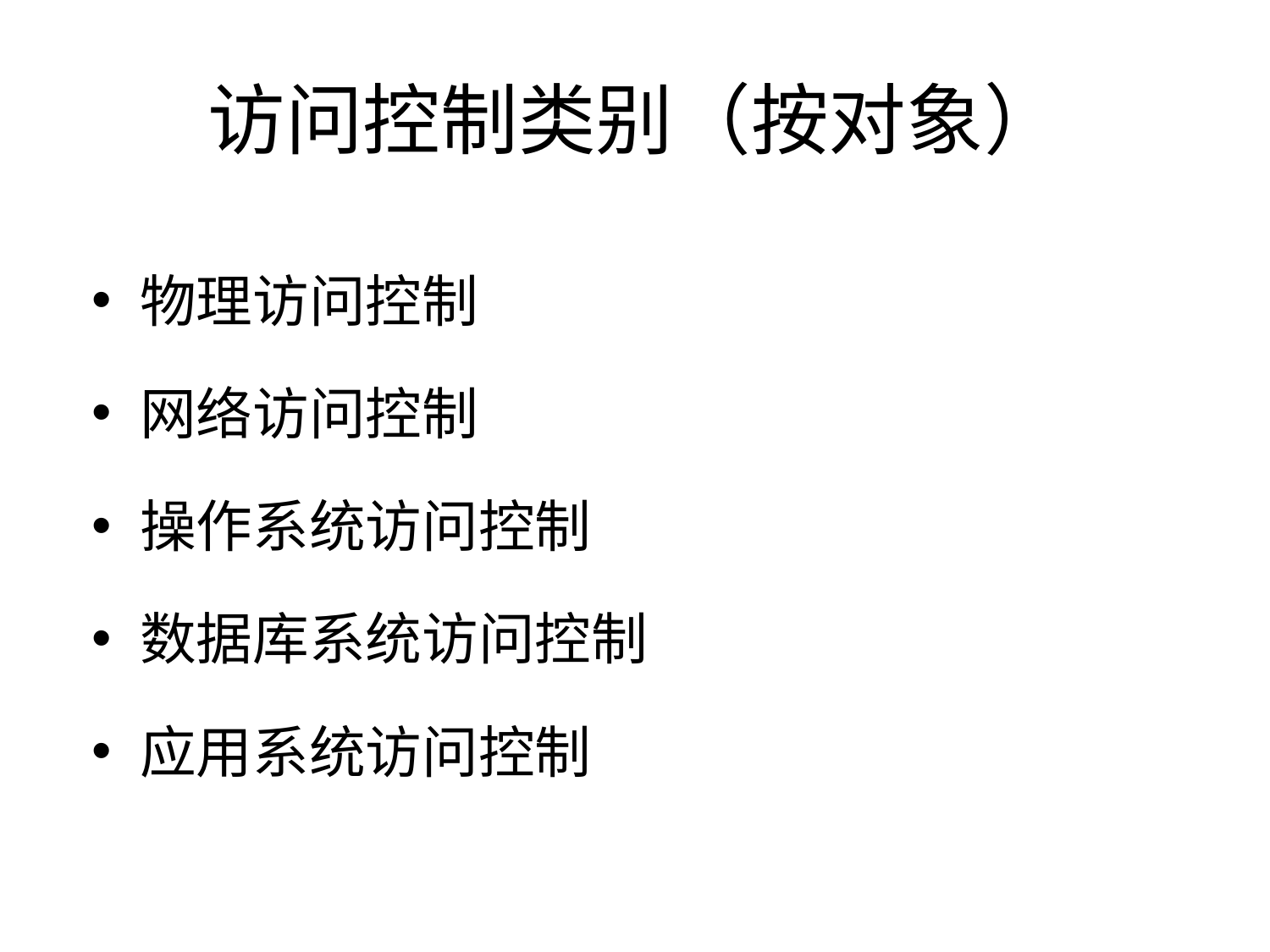

# 访问控制类别（按对象）
物理访问控制
网络访问控制
操作系统访问控制
数据库系统访问控制
应用系统访问控制